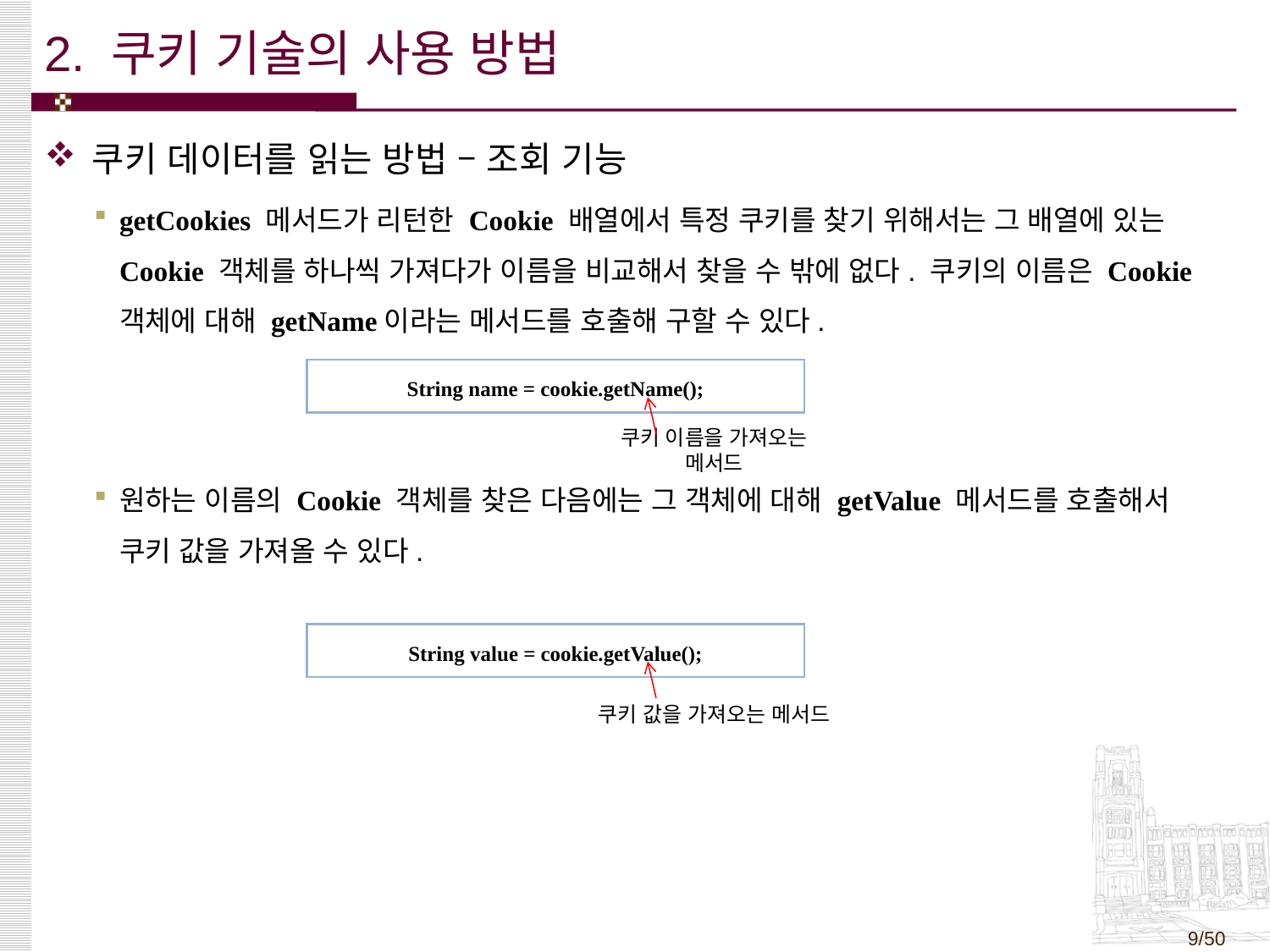

# 2. 쿠키 기술의 사용 방법
쿠키 데이터를 읽는 방법 – 조회 기능
getCookies 메서드가 리턴한 Cookie 배열에서 특정 쿠키를 찾기 위해서는 그 배열에 있는 Cookie 객체를 하나씩 가져다가 이름을 비교해서 찾을 수 밖에 없다. 쿠키의 이름은 Cookie 객체에 대해 getName이라는 메서드를 호출해 구할 수 있다.

원하는 이름의 Cookie 객체를 찾은 다음에는 그 객체에 대해 getValue 메서드를 호출해서 쿠키 값을 가져올 수 있다.

| String name = cookie.getName(); |
| --- |
쿠키 이름을 가져오는 메서드
| String value = cookie.getValue(); |
| --- |
쿠키 값을 가져오는 메서드